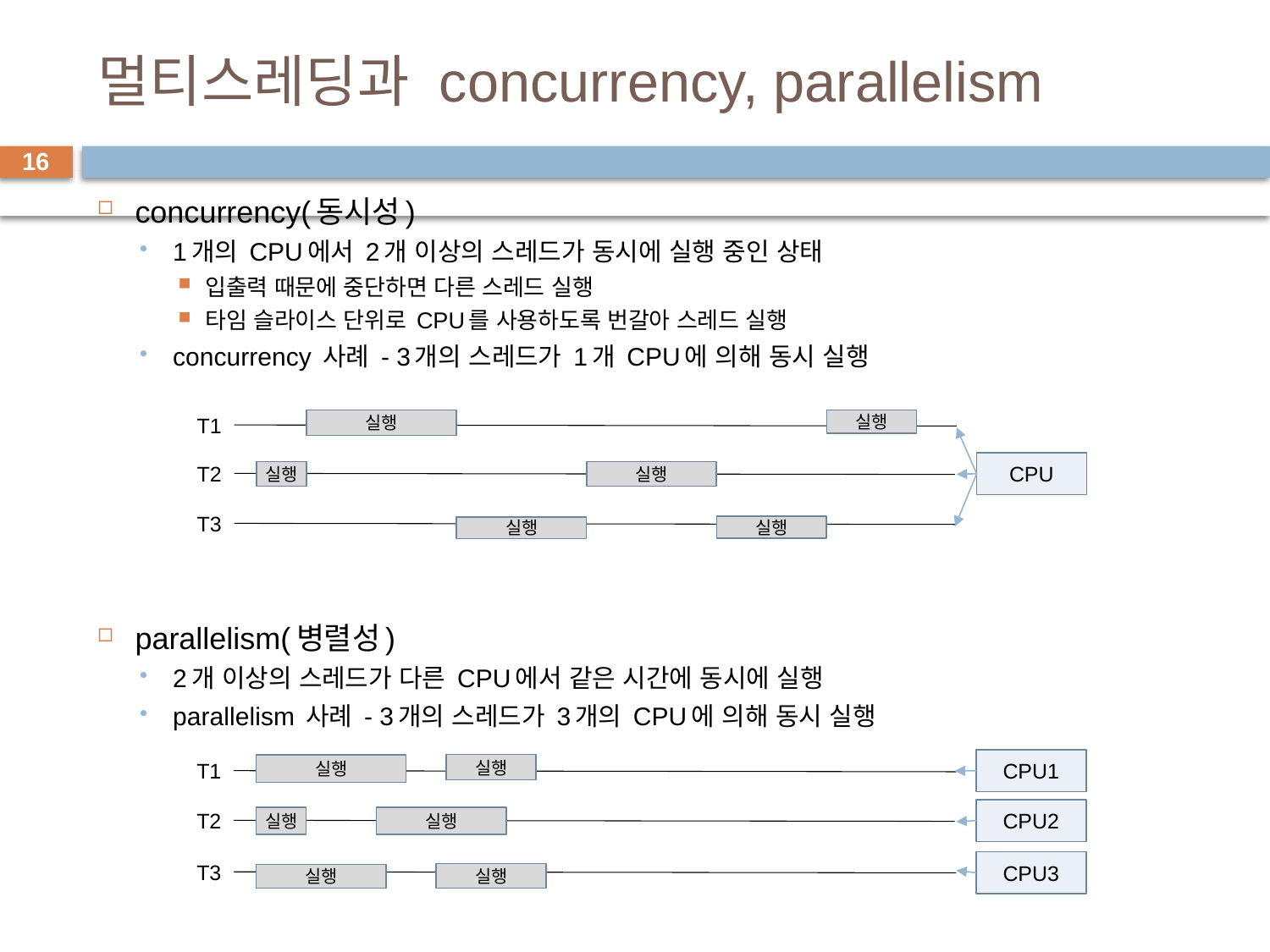

# 멀티스레딩과 concurrency, parallelism
16
concurrency(동시성)
1개의 CPU에서 2개 이상의 스레드가 동시에 실행 중인 상태
입출력 때문에 중단하면 다른 스레드 실행
타임 슬라이스 단위로 CPU를 사용하도록 번갈아 스레드 실행
concurrency 사례 - 3개의 스레드가 1개 CPU에 의해 동시 실행

parallelism(병렬성)
2개 이상의 스레드가 다른 CPU에서 같은 시간에 동시에 실행
parallelism 사례 - 3개의 스레드가 3개의 CPU에 의해 동시 실행

T1
실행
실행
CPU
T2
실행
실행
T3
실행
실행
CPU1
T1
실행
실행
CPU2
T2
실행
실행
CPU3
T3
실행
실행